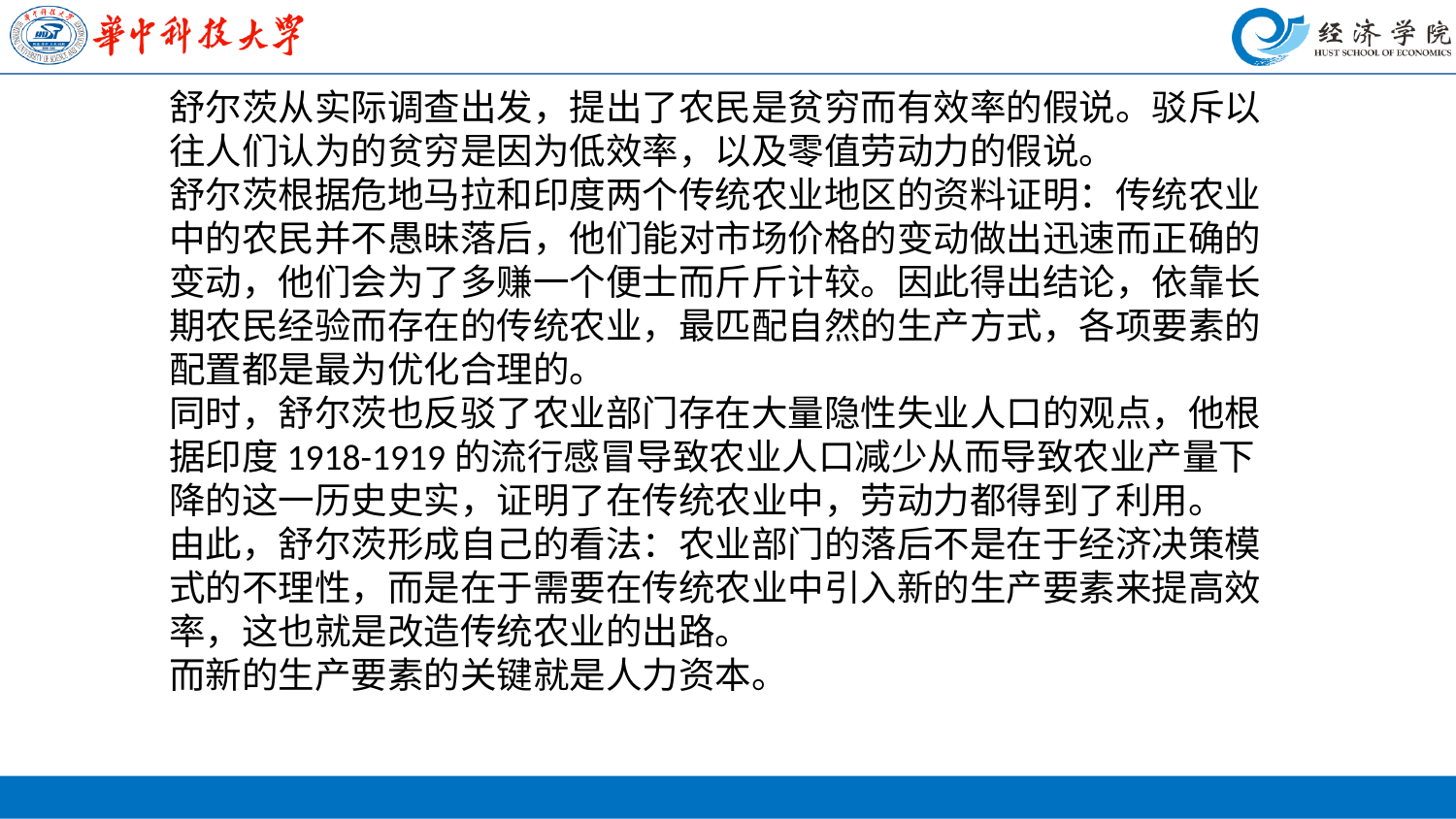

舒尔茨从实际调查出发，提出了农民是贫穷而有效率的假说。驳斥以往人们认为的贫穷是因为低效率，以及零值劳动力的假说。
舒尔茨根据危地马拉和印度两个传统农业地区的资料证明：传统农业中的农民并不愚昧落后，他们能对市场价格的变动做出迅速而正确的变动，他们会为了多赚一个便士而斤斤计较。因此得出结论，依靠长期农民经验而存在的传统农业，最匹配自然的生产方式，各项要素的配置都是最为优化合理的。
同时，舒尔茨也反驳了农业部门存在大量隐性失业人口的观点，他根据印度1918-1919的流行感冒导致农业人口减少从而导致农业产量下降的这一历史史实，证明了在传统农业中，劳动力都得到了利用。
由此，舒尔茨形成自己的看法：农业部门的落后不是在于经济决策模式的不理性，而是在于需要在传统农业中引入新的生产要素来提高效率，这也就是改造传统农业的出路。
而新的生产要素的关键就是人力资本。